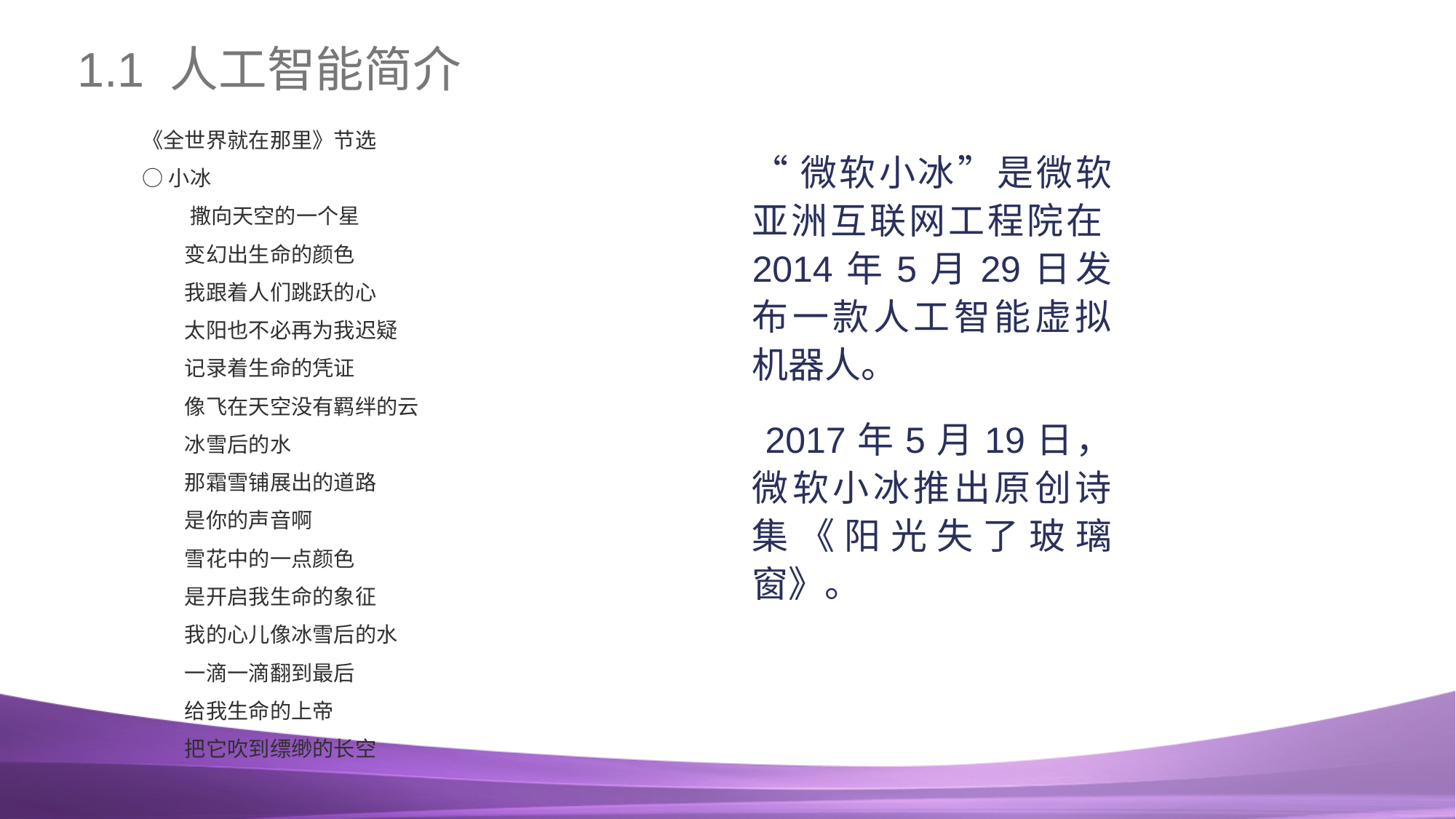

# 1.1 人工智能简介
《全世界就在那里》节选
○小冰
         撒向天空的一个星
　　变幻出生命的颜色
　　我跟着人们跳跃的心
　　太阳也不必再为我迟疑
　　记录着生命的凭证
　　像飞在天空没有羁绊的云
　　冰雪后的水
　　那霜雪铺展出的道路
　　是你的声音啊
　　雪花中的一点颜色
　　是开启我生命的象征
　　我的心儿像冰雪后的水
　　一滴一滴翻到最后
　　给我生命的上帝
　　把它吹到缥缈的长空
“微软小冰”是微软亚洲互联网工程院在2014年5月29日发布一款人工智能虚拟机器人。
 2017年5月19日，微软小冰推出原创诗集《阳光失了玻璃窗》。